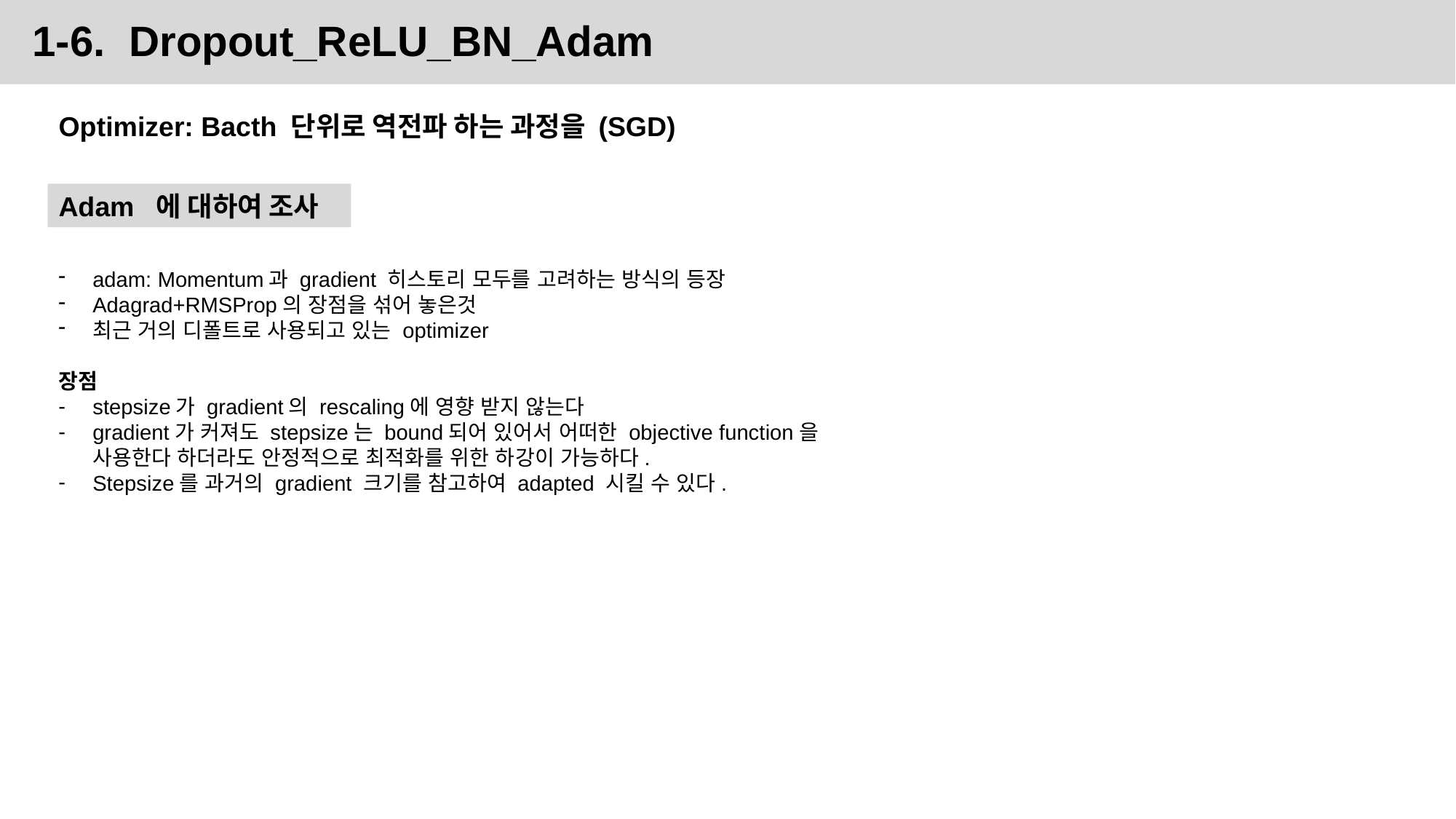

# 1-6.  Dropout_ReLU_BN_Adam
Optimizer: Bacth 단위로 역전파 하는 과정을 (SGD)
Adam  에 대하여 조사
adam: Momentum과 gradient 히스토리 모두를 고려하는 방식의 등장
Adagrad+RMSProp의 장점을 섞어 놓은것
최근 거의 디폴트로 사용되고 있는 optimizer

장점
stepsize가 gradient의 rescaling에 영향 받지 않는다
gradient가 커져도 stepsize는 bound되어 있어서 어떠한 objective function을 사용한다 하더라도 안정적으로 최적화를 위한 하강이 가능하다.
Stepsize를 과거의 gradient 크기를 참고하여 adapted 시킬 수 있다.